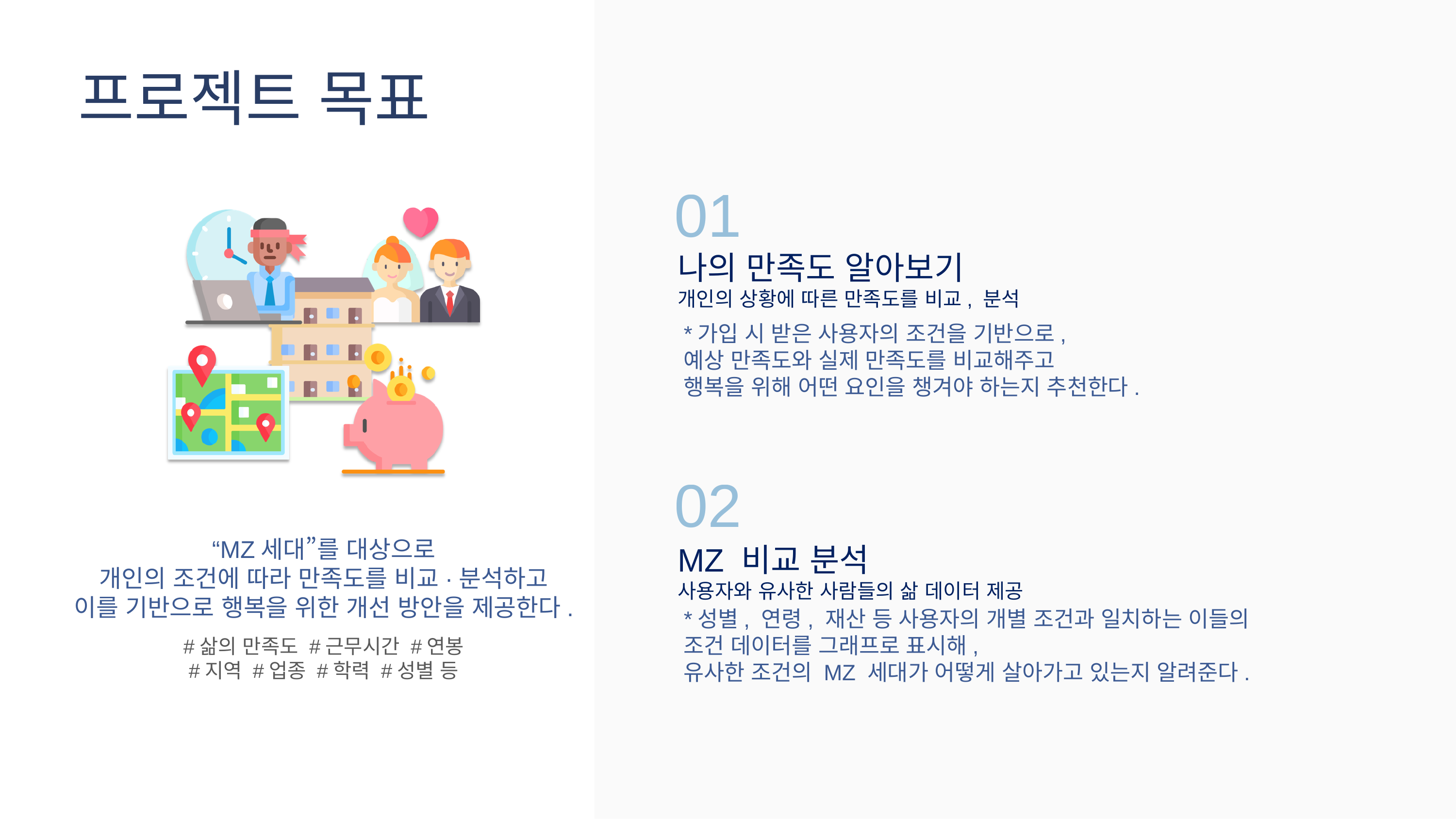

프로젝트 목표
01

나의 만족도 알아보기
개인의 상황에 따른 만족도를 비교, 분석
*가입 시 받은 사용자의 조건을 기반으로,
예상 만족도와 실제 만족도를 비교해주고
행복을 위해 어떤 요인을 챙겨야 하는지 추천한다.
02
“MZ세대”를 대상으로
개인의 조건에 따라 만족도를 비교·분석하고
이를 기반으로 행복을 위한 개선 방안을 제공한다.
MZ 비교 분석
사용자와 유사한 사람들의 삶 데이터 제공
*성별, 연령, 재산 등 사용자의 개별 조건과 일치하는 이들의
조건 데이터를 그래프로 표시해,
유사한 조건의 MZ 세대가 어떻게 살아가고 있는지 알려준다.
#삶의 만족도 #근무시간 #연봉
#지역 #업종 #학력 #성별 등